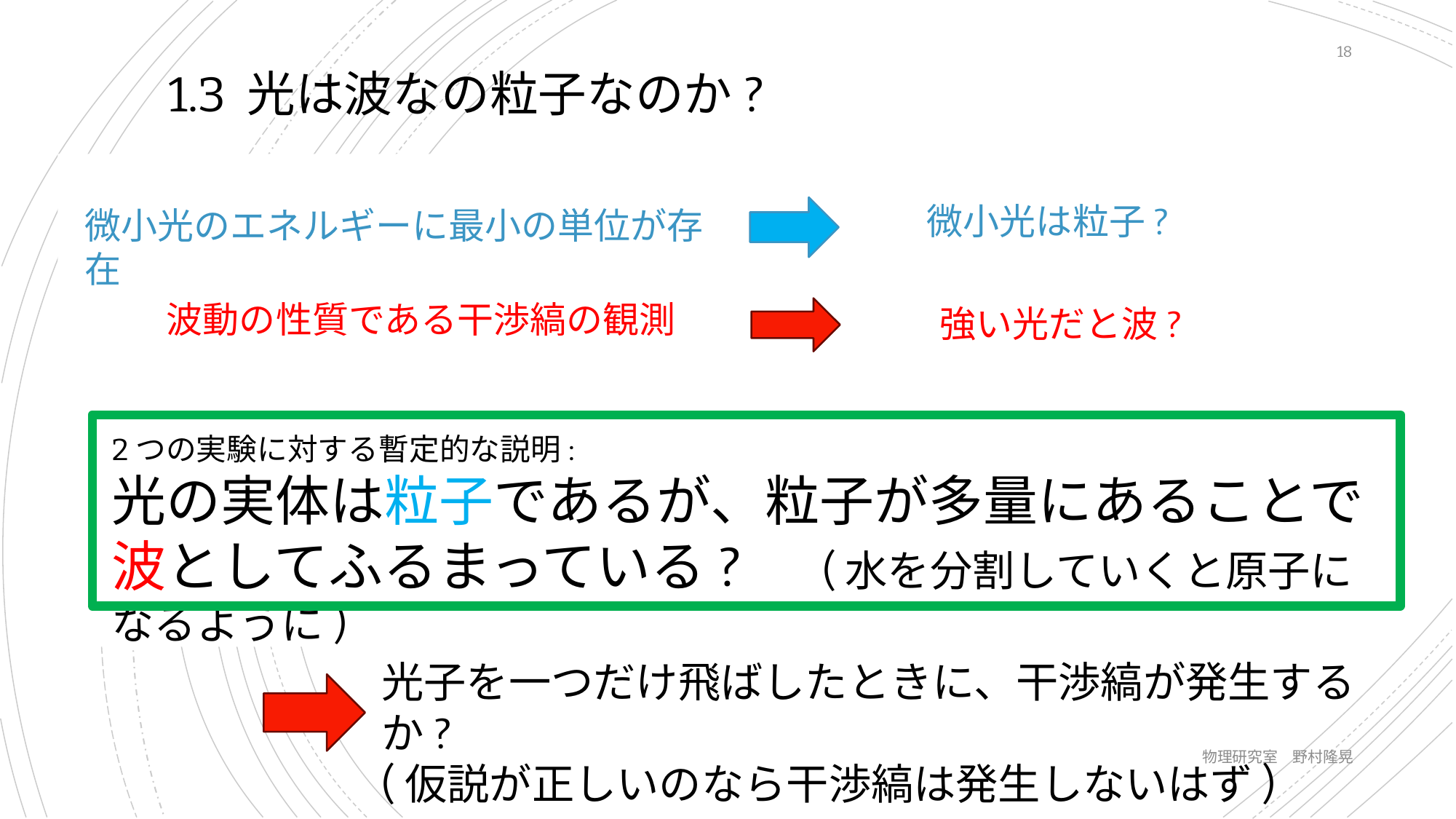

18
1.3 光は波なの粒子なのか?

微小光は粒子?
微小光のエネルギーに最小の単位が存在

波動の性質である干渉縞の観測
強い光だと波?

2つの実験に対する暫定的な説明:
光の実体は粒子であるが、粒子が多量にあることで
波としてふるまっている?　(水を分割していくと原子になるように)
光子を一つだけ飛ばしたときに、干渉縞が発生するか?
(仮説が正しいのなら干渉縞は発生しないはず)

物理研究室　野村隆晃